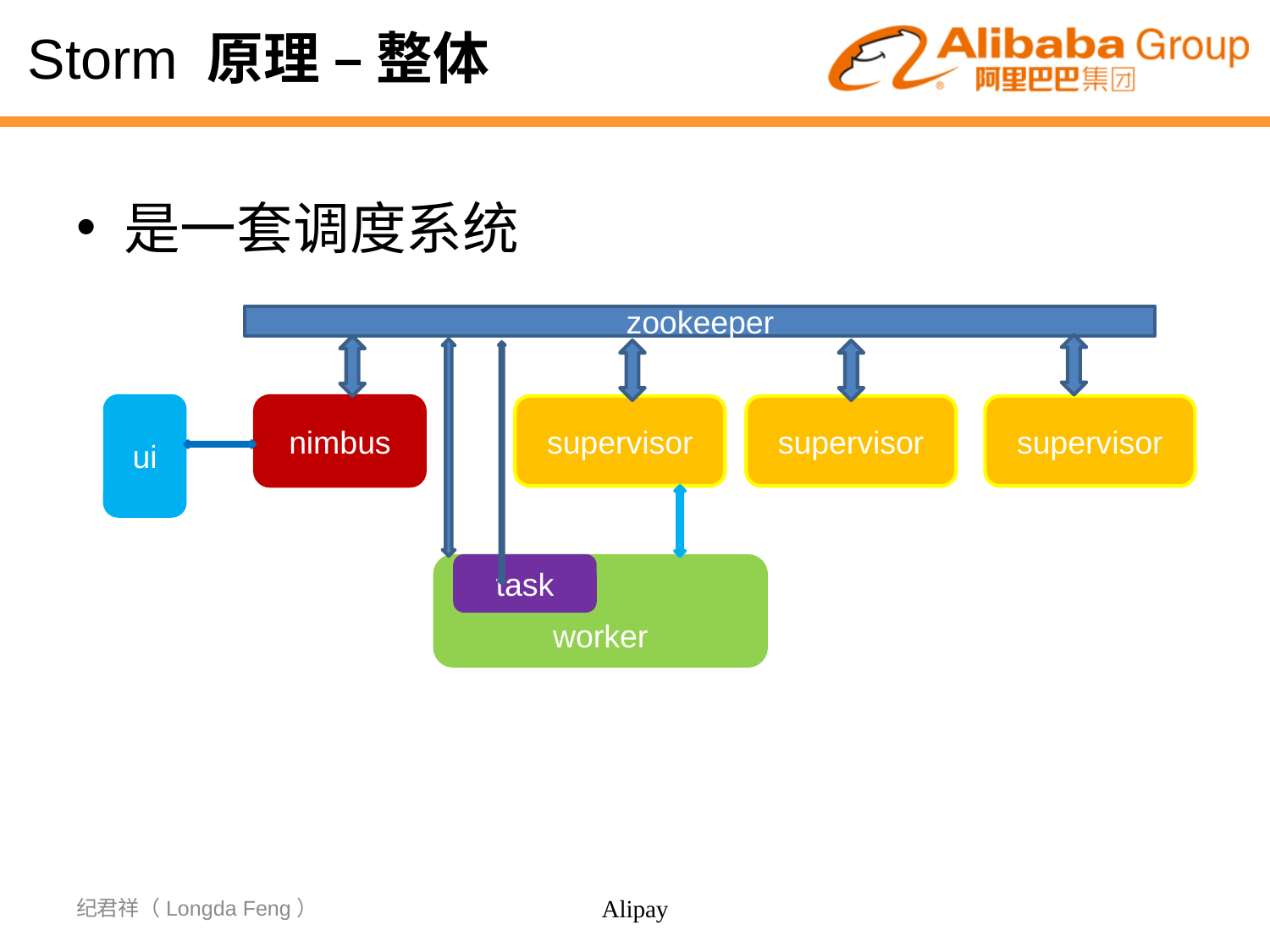

# Storm 原理 – 整体
是一套调度系统
zookeeper

ui
nimbus
supervisor
supervisor
supervisor

worker
task
纪君祥（Longda Feng）
Alipay